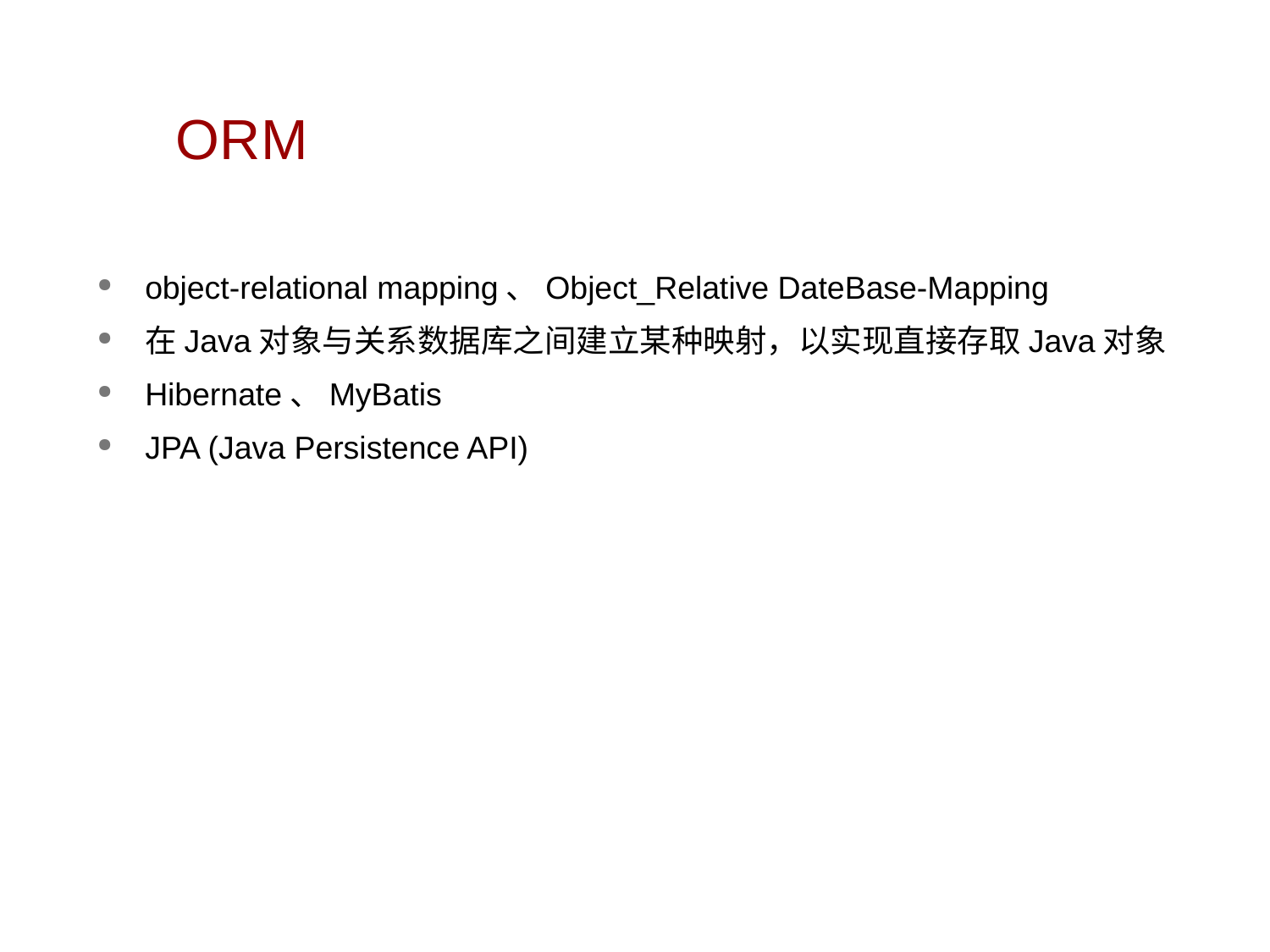

# ORM
object-relational mapping、Object_Relative DateBase-Mapping
在Java对象与关系数据库之间建立某种映射，以实现直接存取Java对象
Hibernate、MyBatis
JPA (Java Persistence API)